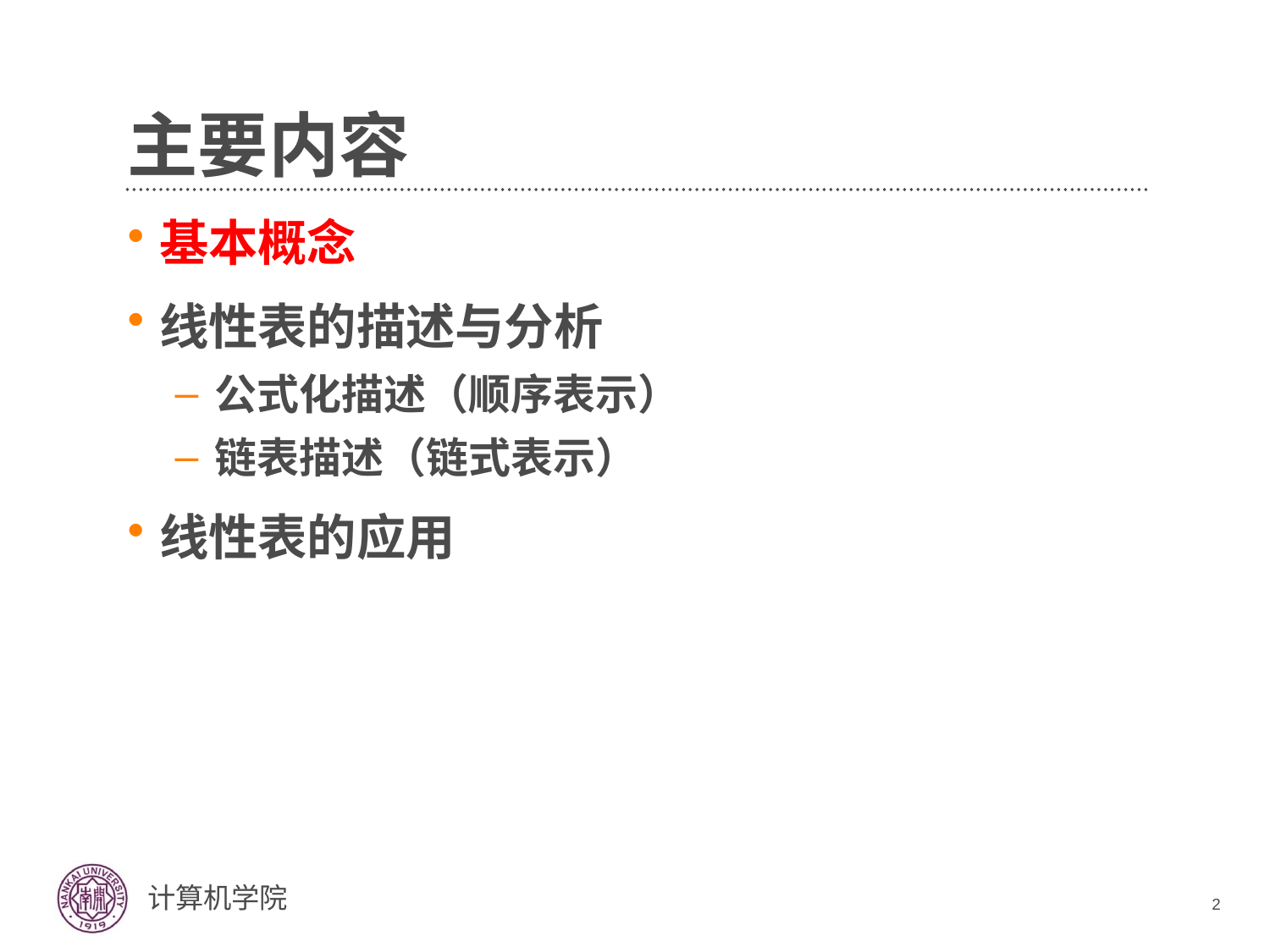

# 主要内容
基本概念
线性表的描述与分析
公式化描述（顺序表示）
链表描述（链式表示）
线性表的应用
2